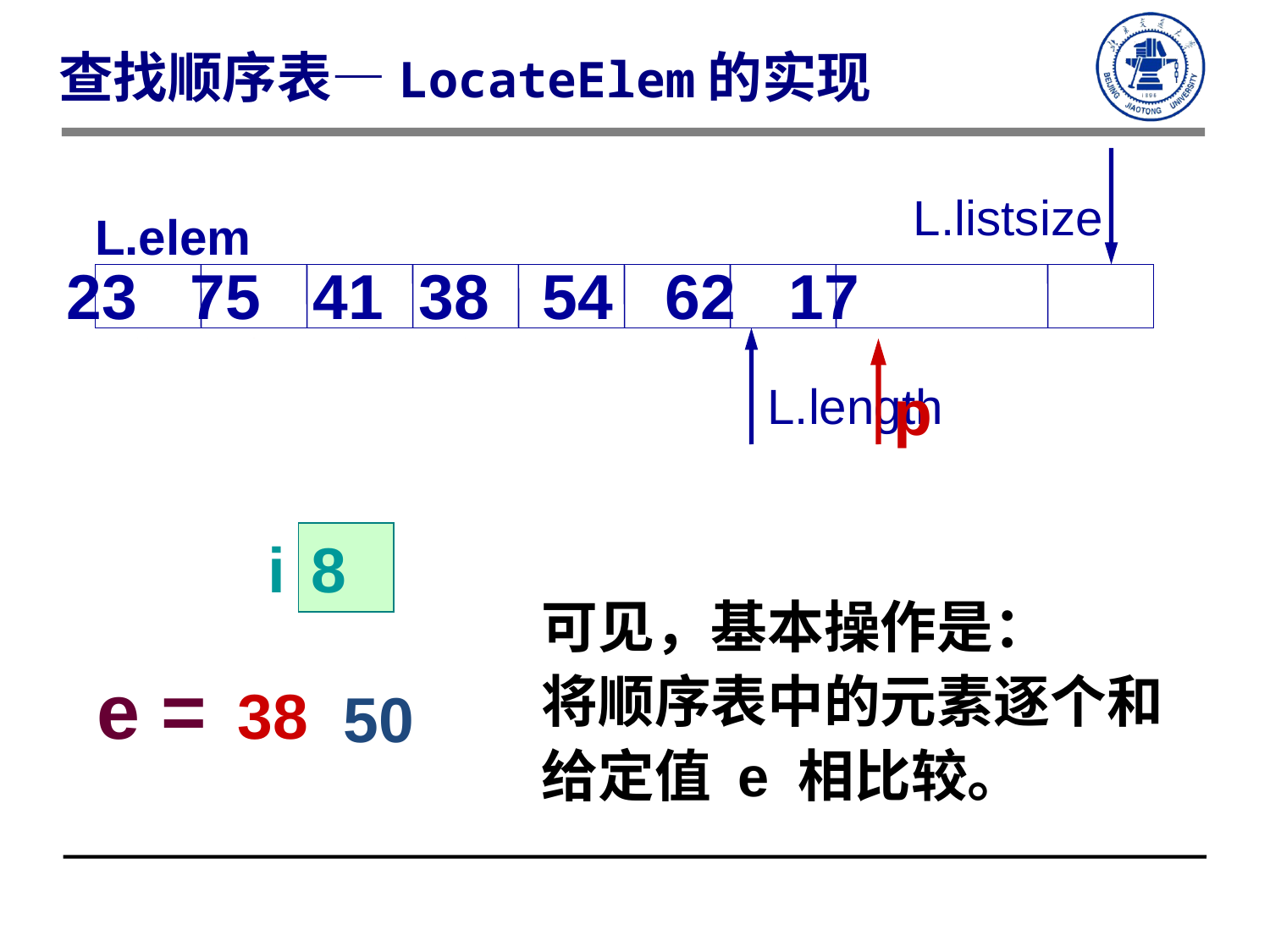

查找顺序表—LocateElem的实现

L.listsize
L.elem

23   75   41  38   54   62   17

L.length

p

p

p

p

p

p
i
1
2
3
4
1
8
可见，基本操作是：
将顺序表中的元素逐个和给定值 e 相比较。
e =
38
50